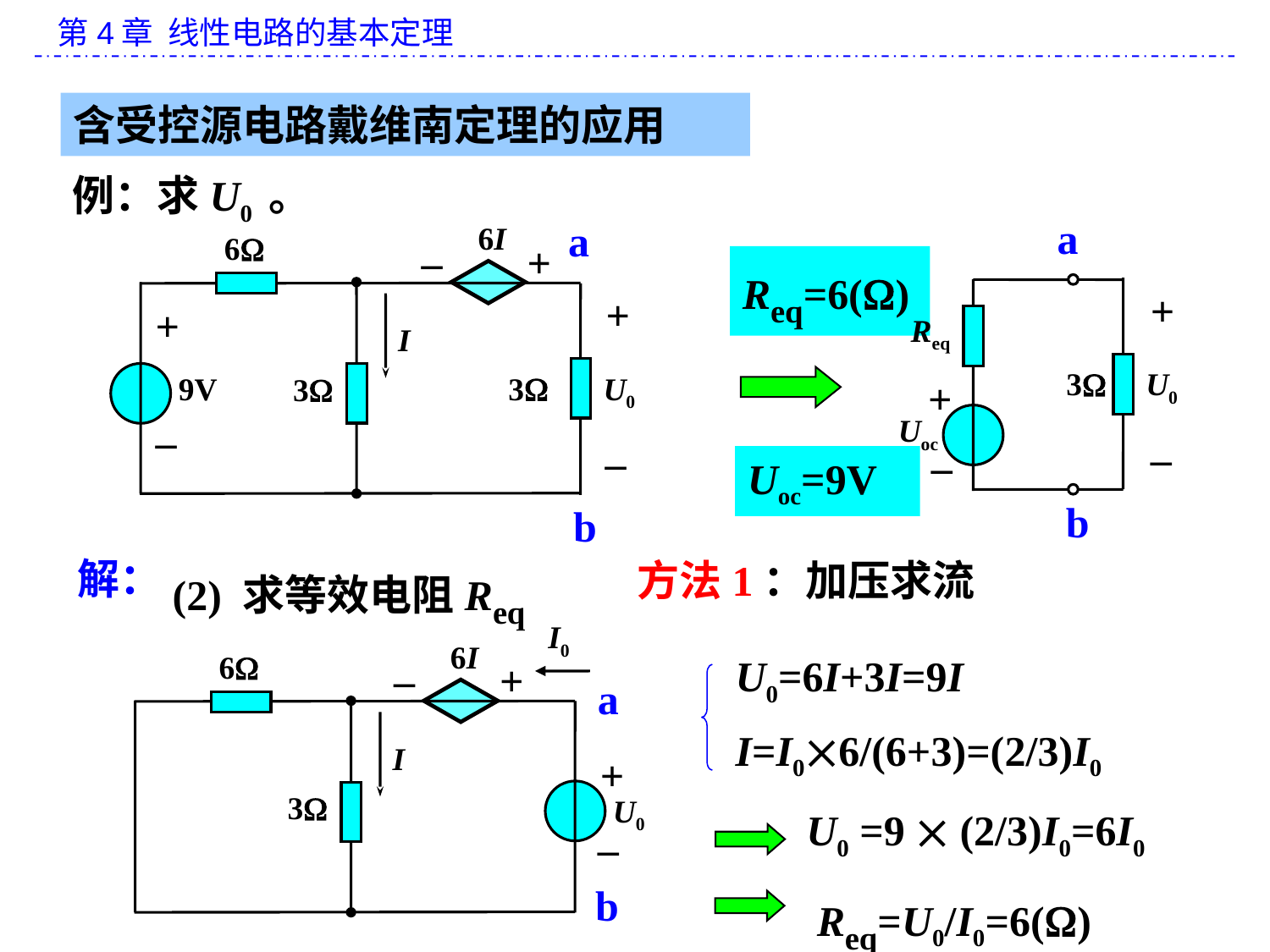

含受控源电路戴维南定理的应用
例：求U0 。
a

+

Req

3Ω
U0
+

Uoc

_
–

b

a
6I
6Ω
–
+

+

+

I
9V
3Ω
U0

3Ω

–
–

b
Req=6(Ω)

Uoc=9V
解：
(2) 求等效电阻Req
方法1：加压求流
I0
6I
6Ω
–
+
a

I
+

3Ω
U0

–
b

U0=6I+3I=9I

I=I0×6/(6+3)=(2/3)I0
U0 =9 × (2/3)I0=6I0

Req=U0/I0=6(Ω)